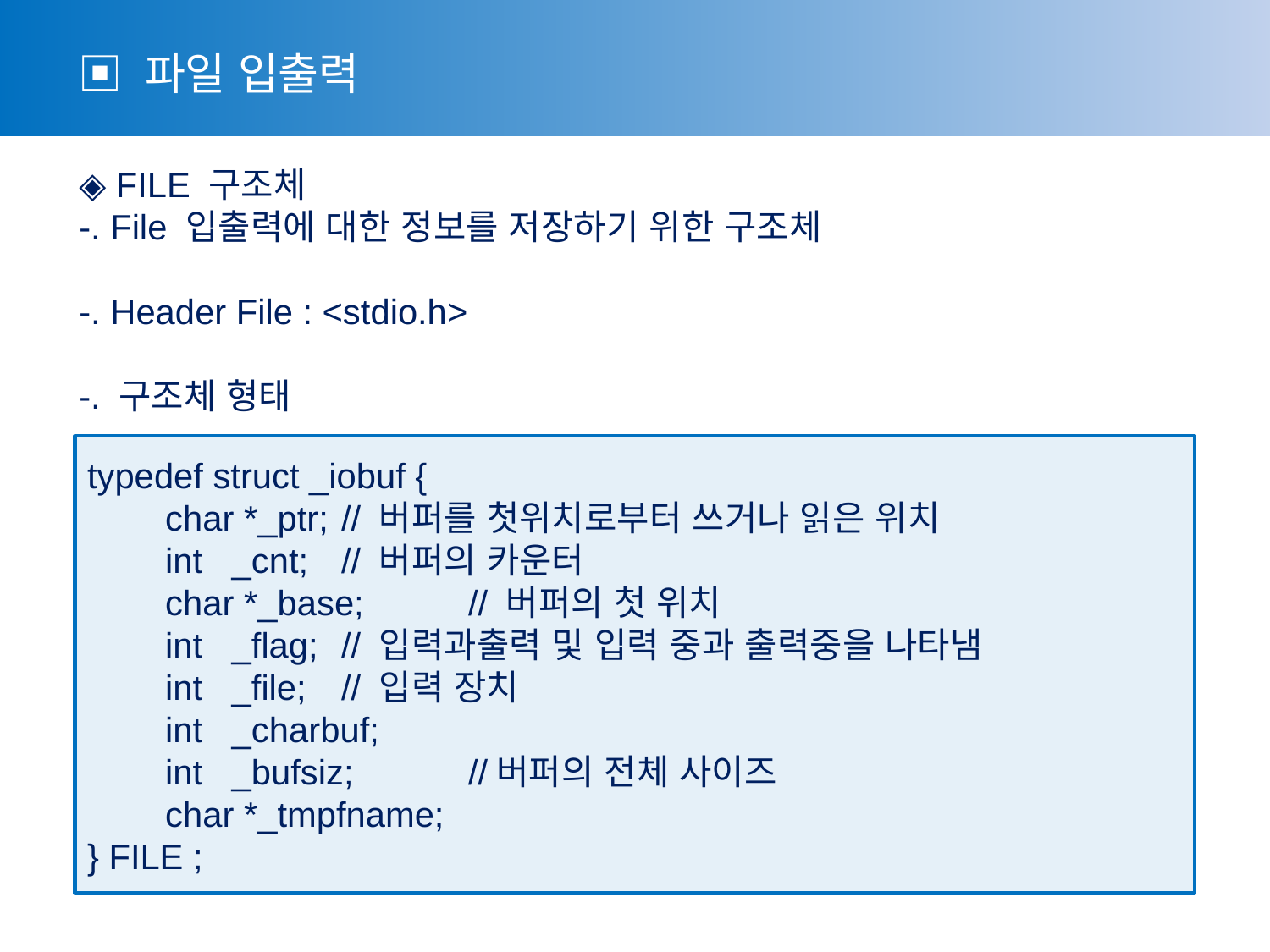

▣ 파일 입출력
 ◈ FILE 구조체
 -. File 입출력에 대한 정보를 저장하기 위한 구조체

 -. Header File : <stdio.h>

 -. 구조체 형태
typedef struct _iobuf {
        char *_ptr;	// 버퍼를 첫위치로부터 쓰거나 읽은 위치
        int   _cnt;  	// 버퍼의 카운터
        char *_base; 	// 버퍼의 첫 위치
        int   _flag; 	// 입력과출력 및 입력 중과 출력중을 나타냄
        int   _file; 	// 입력 장치
        int   _charbuf;
        int   _bufsiz; 	//버퍼의 전체 사이즈
        char *_tmpfname;
} FILE ;